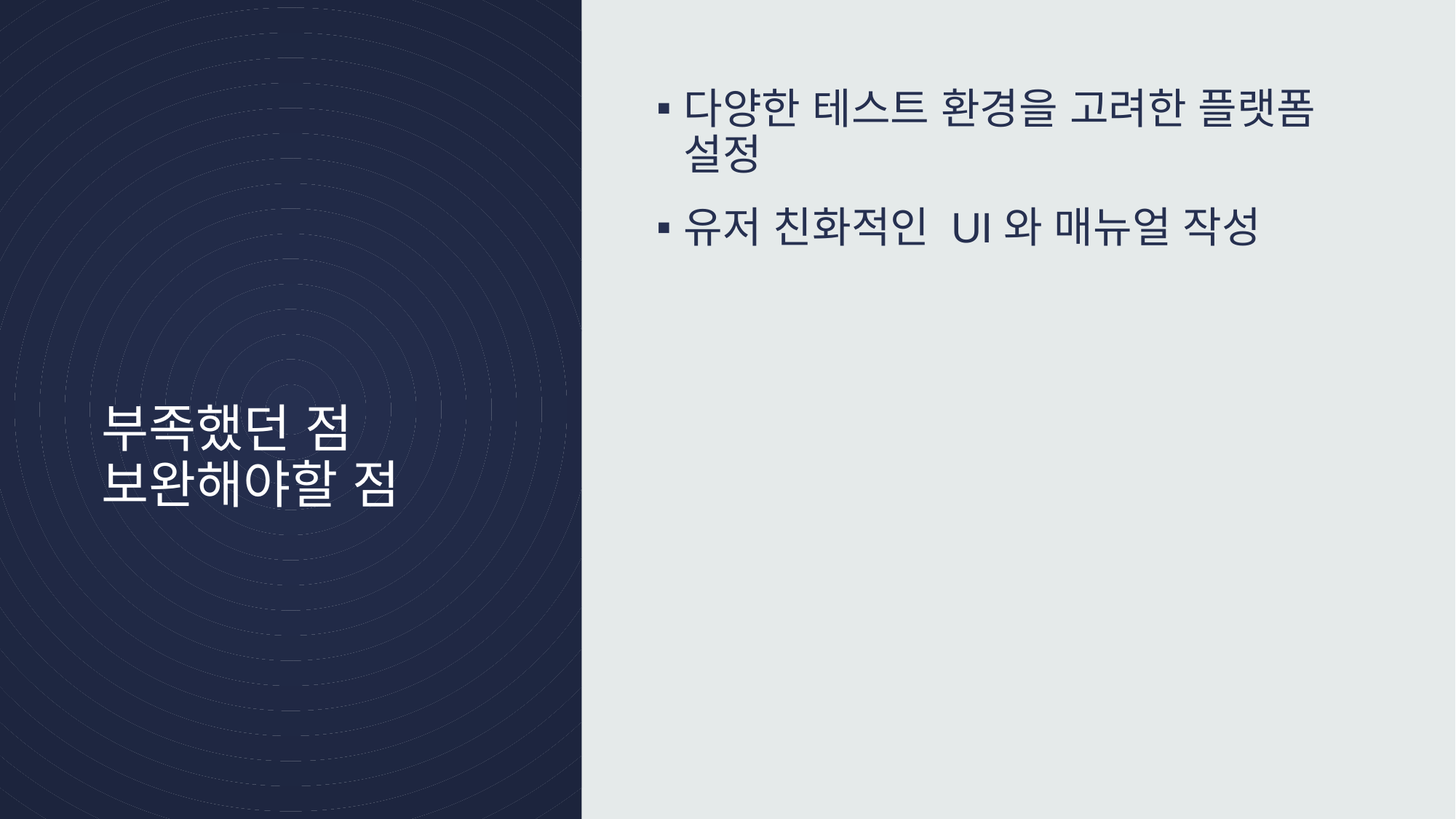

다양한 테스트 환경을 고려한 플랫폼 설정
유저 친화적인 UI와 매뉴얼 작성
# 부족했던 점 보완해야할 점